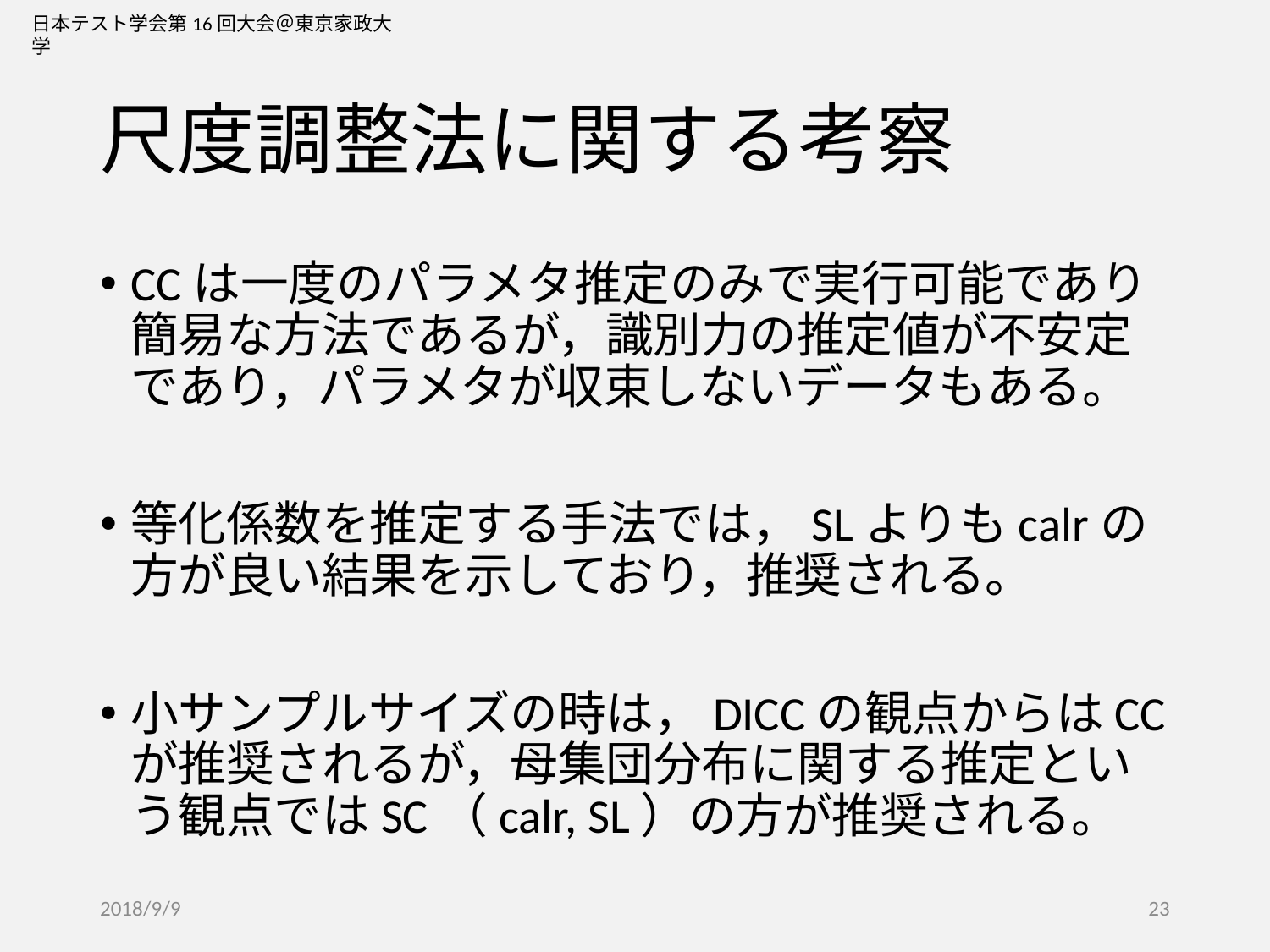

# 尺度調整法に関する考察
CCは一度のパラメタ推定のみで実行可能であり簡易な方法であるが，識別力の推定値が不安定であり，パラメタが収束しないデータもある。

等化係数を推定する手法では，SLよりもcalrの方が良い結果を示しており，推奨される。

小サンプルサイズの時は，DICCの観点からはCCが推奨されるが，母集団分布に関する推定という観点ではSC（calr, SL）の方が推奨される。
2018/9/9
23